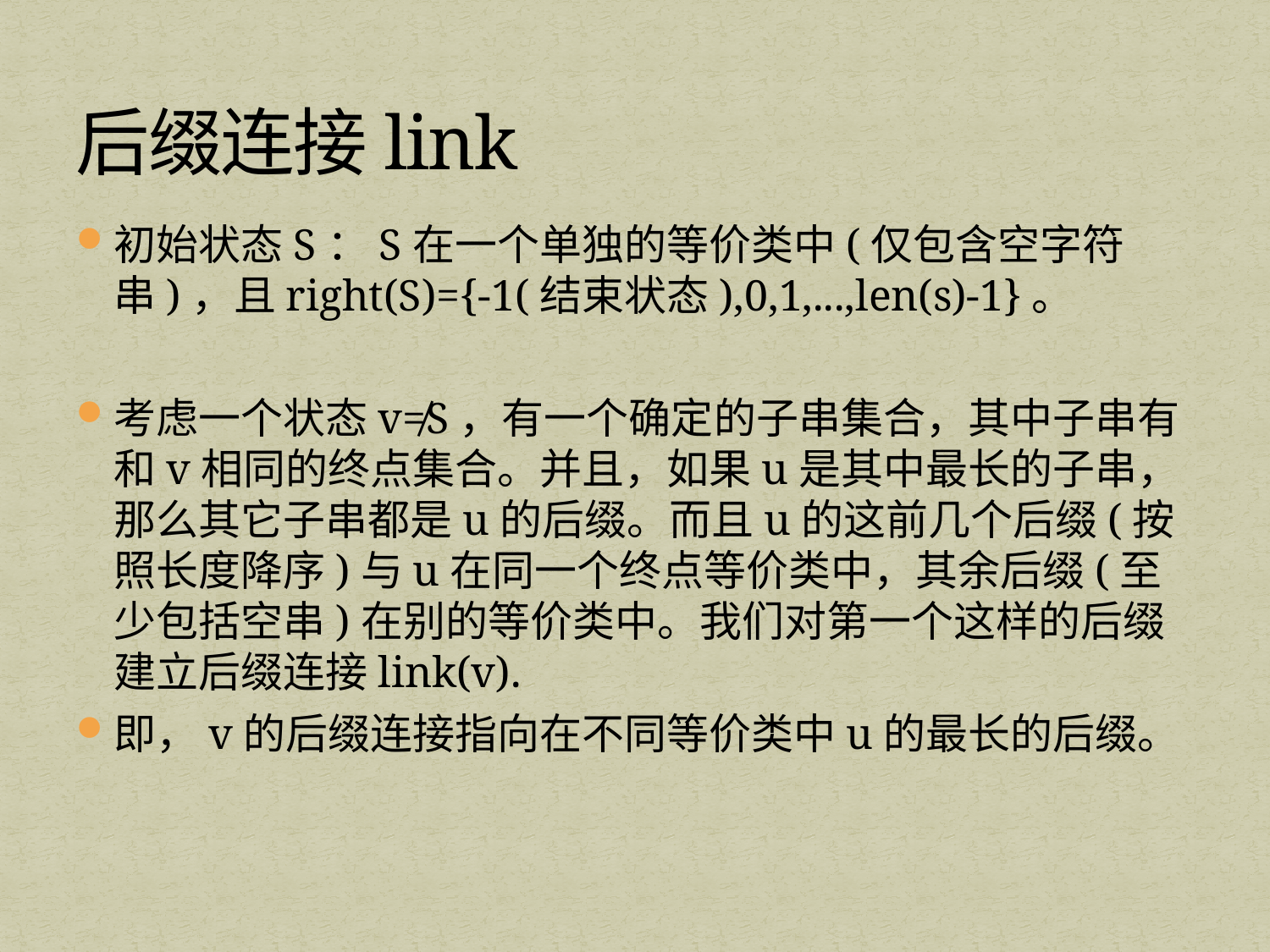

# 后缀连接link
初始状态S：S在一个单独的等价类中(仅包含空字符串)，且right(S)={-1(结束状态),0,1,...,len(s)-1}。

考虑一个状态v≠S，有一个确定的子串集合，其中子串有和v相同的终点集合。并且，如果u是其中最长的子串，那么其它子串都是u的后缀。而且u的这前几个后缀(按照长度降序)与u在同一个终点等价类中，其余后缀(至少包括空串)在别的等价类中。我们对第一个这样的后缀建立后缀连接link(v).
即，v的后缀连接指向在不同等价类中u的最长的后缀。